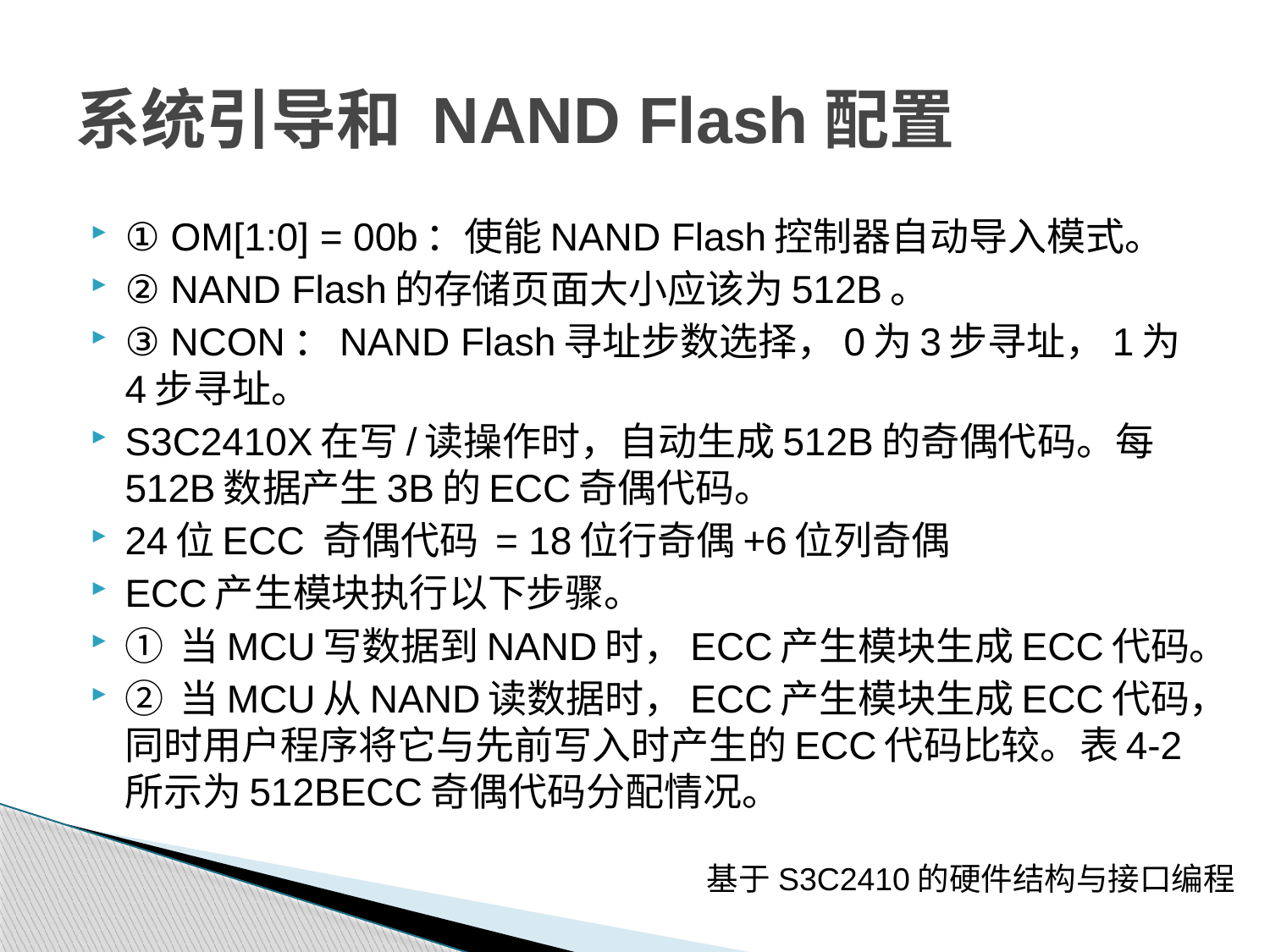

# 系统引导和 NAND Flash配置
① OM[1:0] = 00b：使能NAND Flash控制器自动导入模式。
② NAND Flash的存储页面大小应该为512B。
③ NCON：NAND Flash寻址步数选择，0为3步寻址，1为4步寻址。
S3C2410X在写/读操作时，自动生成512B的奇偶代码。每512B数据产生3B的ECC奇偶代码。
24位ECC 奇偶代码 = 18位行奇偶+6位列奇偶
ECC产生模块执行以下步骤。
① 当MCU写数据到NAND时，ECC产生模块生成ECC代码。
② 当MCU从NAND读数据时，ECC产生模块生成ECC代码，同时用户程序将它与先前写入时产生的ECC代码比较。表4-2所示为512BECC奇偶代码分配情况。

基于S3C2410的硬件结构与接口编程